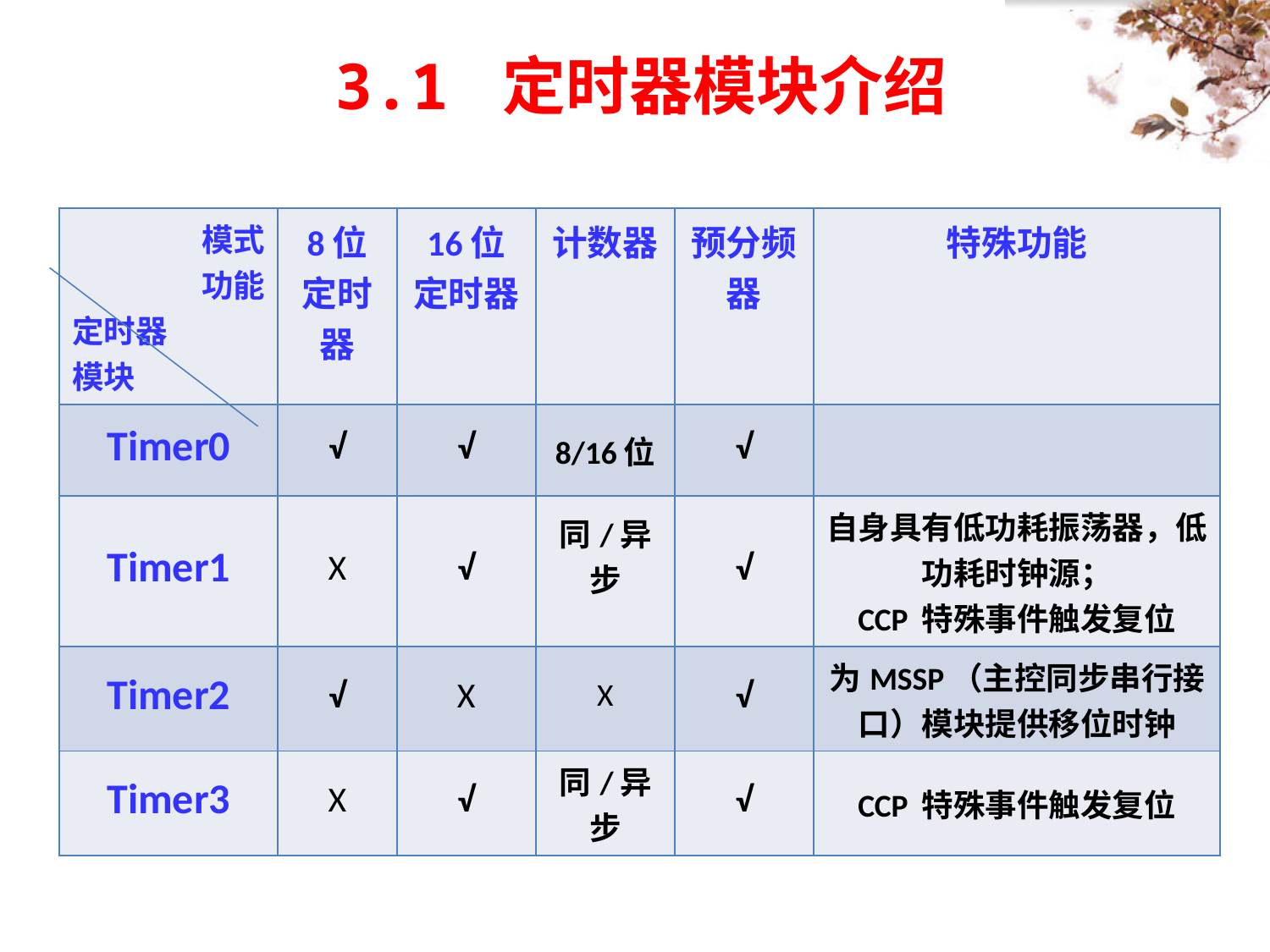

# 3.1 定时器模块介绍
| 模式 功能 定时器 模块 | 8位定时器 | 16位定时器 | 计数器 | 预分频器 | 特殊功能 |
| --- | --- | --- | --- | --- | --- |
| Timer0 | √ | √ | 8/16位 | √ |  |
| Timer1 | X | √ | 同/异步 | √ | 自身具有低功耗振荡器，低功耗时钟源； CCP 特殊事件触发复位 |
| Timer2 | √ | X | X | √ | 为MSSP（主控同步串行接口）模块提供移位时钟 |
| Timer3 | X | √ | 同/异步 | √ | CCP 特殊事件触发复位 |